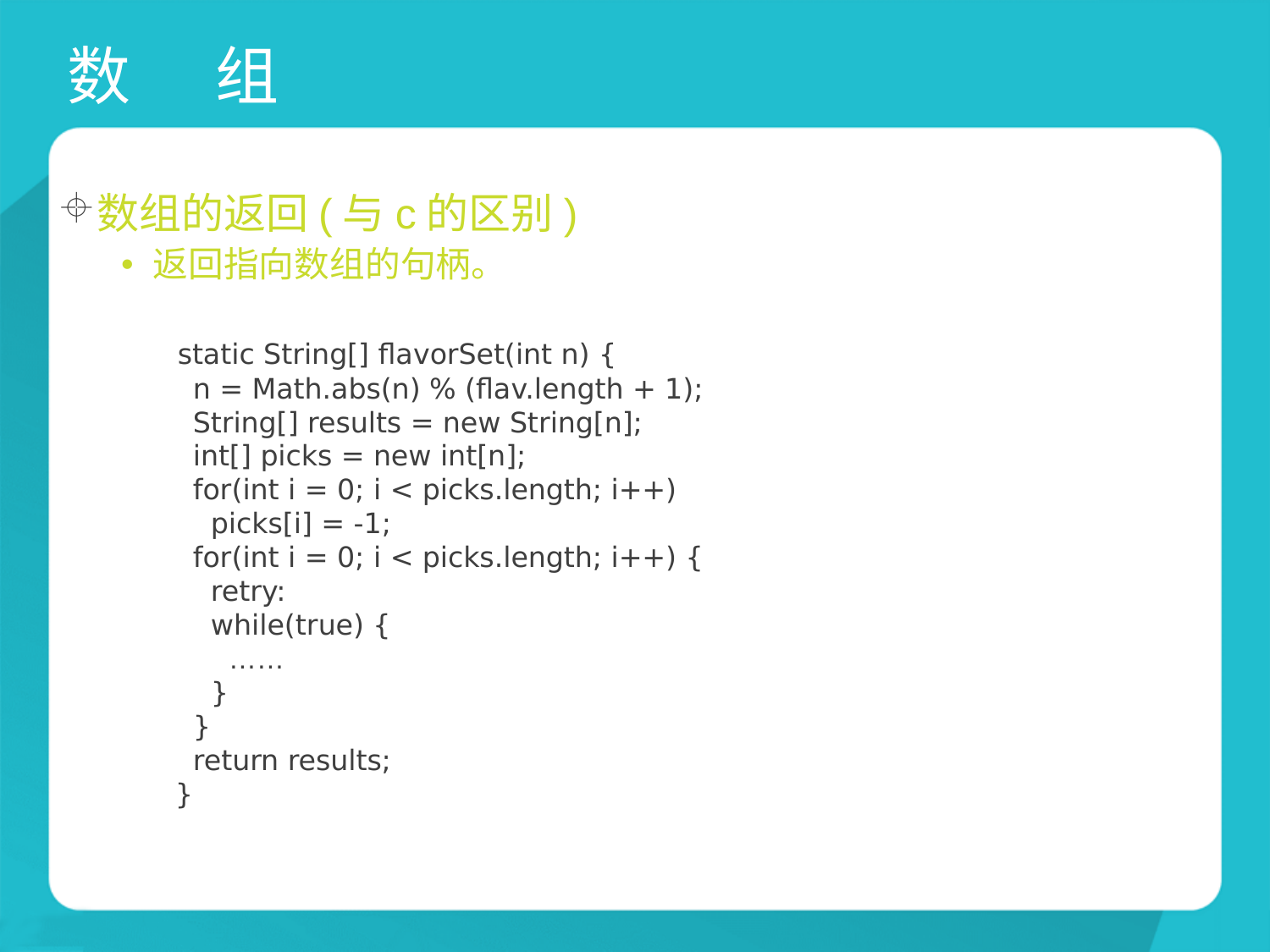

# 数      组
数组的返回(与c的区别)
返回指向数组的句柄。

  static String[] flavorSet(int n) {
    n = Math.abs(n) % (flav.length + 1);
    String[] results = new String[n];
    int[] picks = new int[n];
    for(int i = 0; i < picks.length; i++)
      picks[i] = -1;
    for(int i = 0; i < picks.length; i++) {
      retry:
      while(true) {
        ……
      }
    }
    return results;
  }